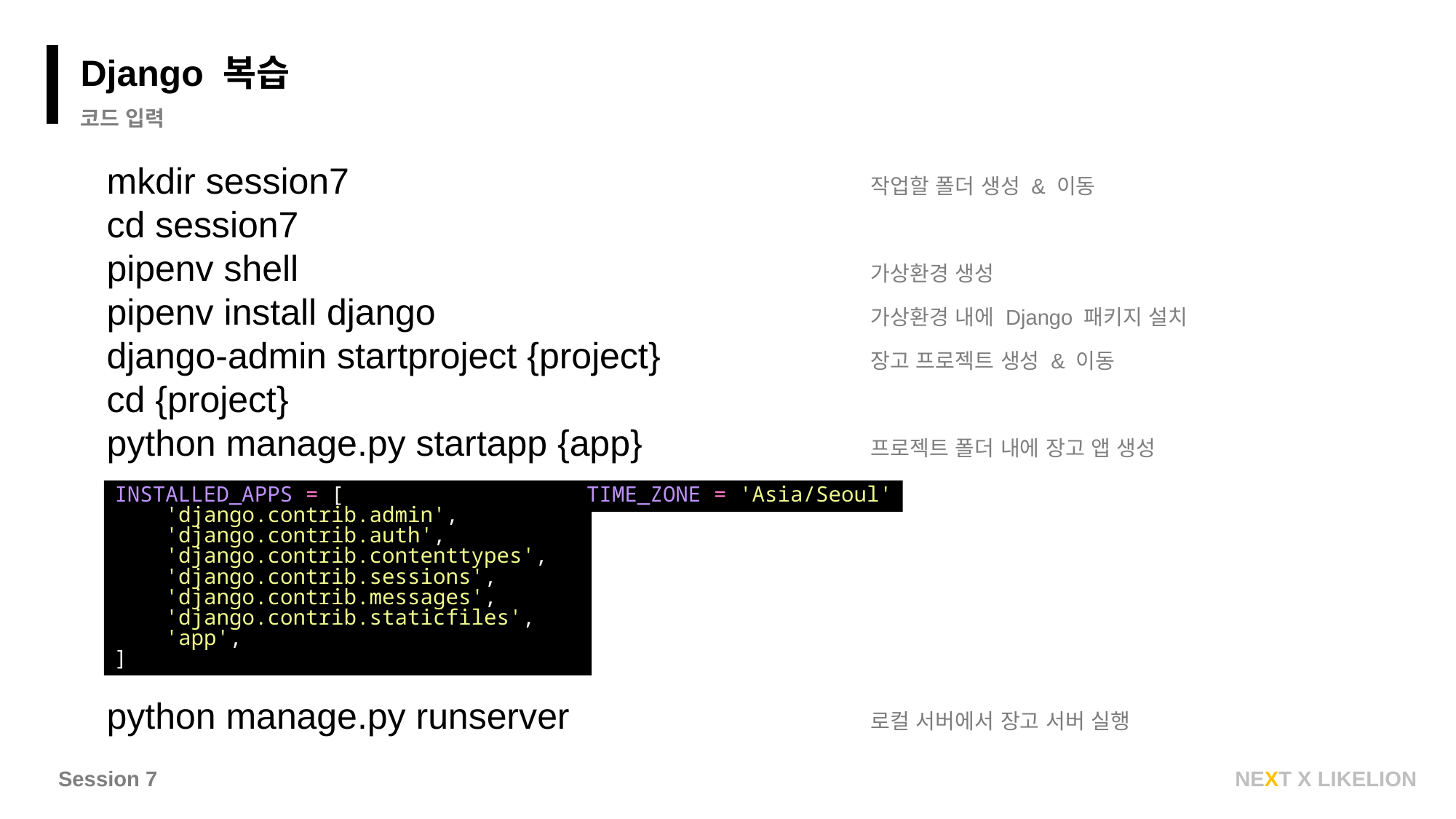

Django 복습

코드 입력
mkdir session7 					작업할 폴더 생성 & 이동
cd session7
pipenv shell	 					가상환경 생성
pipenv install django	 			가상환경 내에 Django 패키지 설치
django-admin startproject {project}	 	장고 프로젝트 생성 & 이동
cd {project}
python manage.py startapp {app} 		프로젝트 폴더 내에 장고 앱 생성

python manage.py runserver			로컬 서버에서 장고 서버 실행
INSTALLED_APPS = [
    'django.contrib.admin',
    'django.contrib.auth',
    'django.contrib.contenttypes',
    'django.contrib.sessions',
    'django.contrib.messages',
    'django.contrib.staticfiles',
    'app',
]
TIME_ZONE = 'Asia/Seoul'
Session 7
NEXT X LIKELION